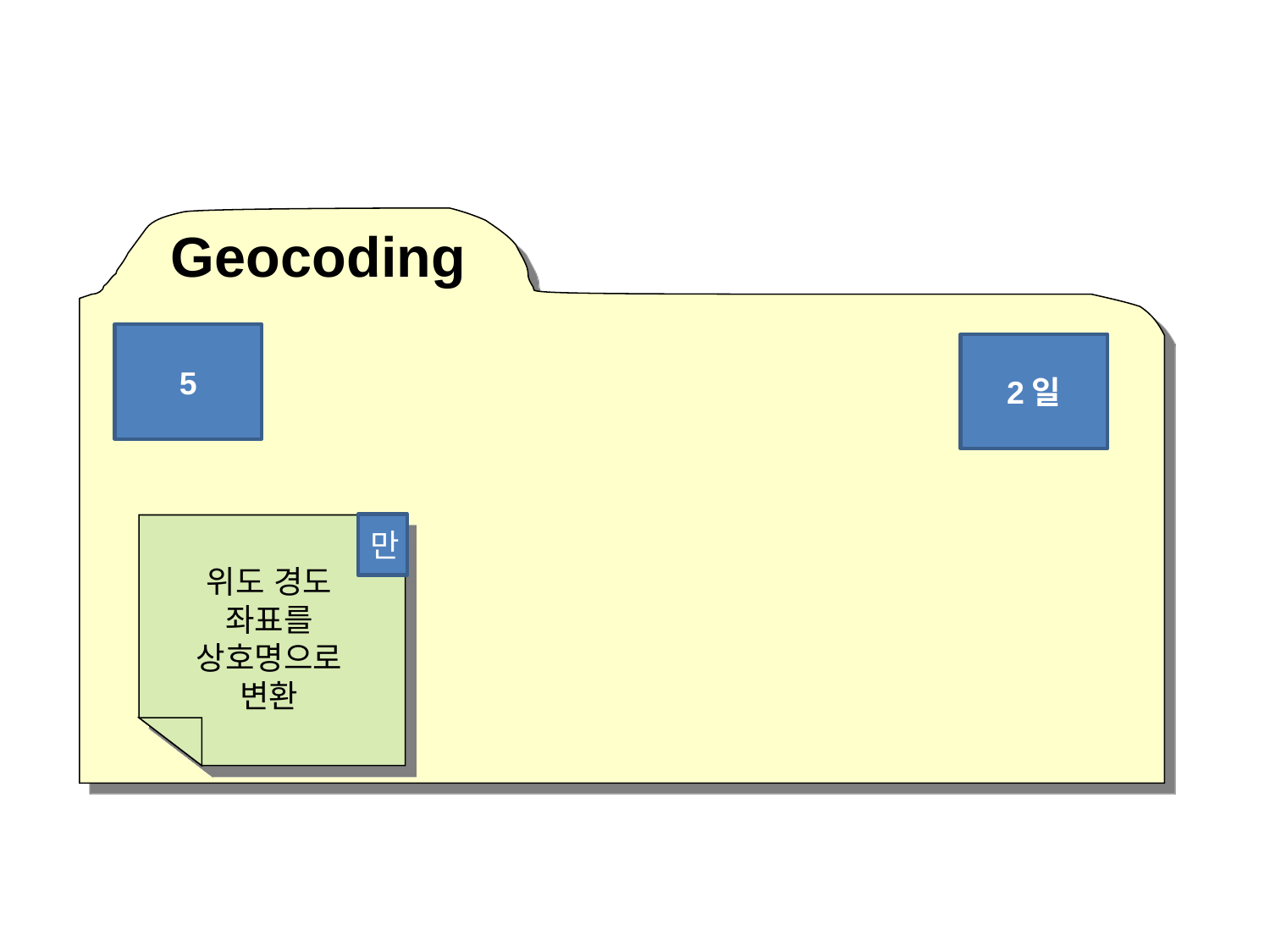

Geocoding
5
2일

만
위도 경도 좌표를 상호명으로 변환